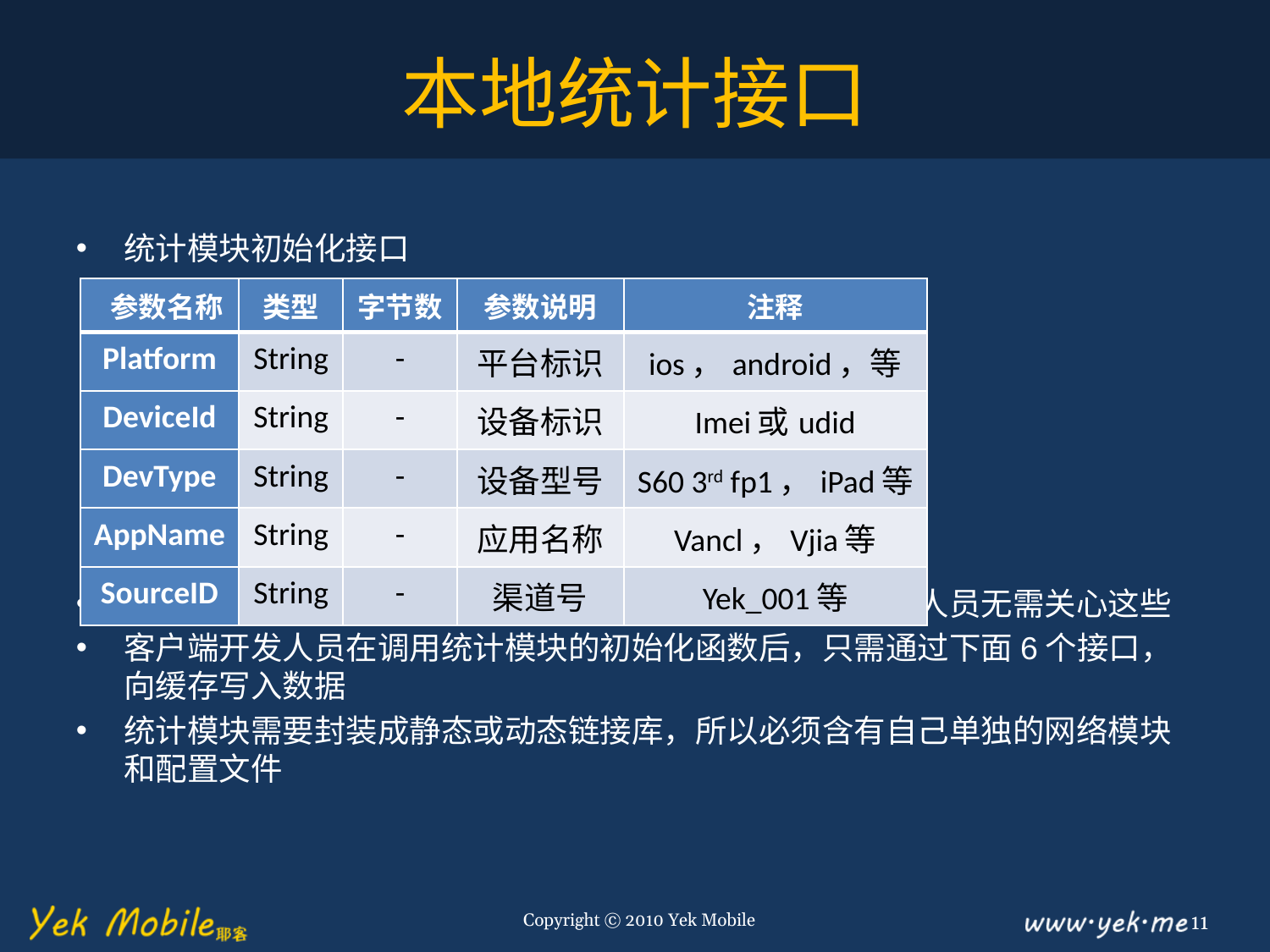

# 本地统计接口
统计模块初始化接口

该接口内部完成注册、获取时间轴等操作，即客户端开发人员无需关心这些
客户端开发人员在调用统计模块的初始化函数后，只需通过下面6个接口，向缓存写入数据
统计模块需要封装成静态或动态链接库，所以必须含有自己单独的网络模块和配置文件

| 参数名称 | 类型 | 字节数 | 参数说明 | 注释 |
| --- | --- | --- | --- | --- |
| Platform | String | - | 平台标识 | ios，android，等 |
| DeviceId | String | - | 设备标识 | Imei或udid |
| DevType | String | - | 设备型号 | S60 3rd fp1，iPad等 |
| AppName | String | - | 应用名称 | Vancl，Vjia等 |
| SourceID | String | - | 渠道号 | Yek\_001等 |